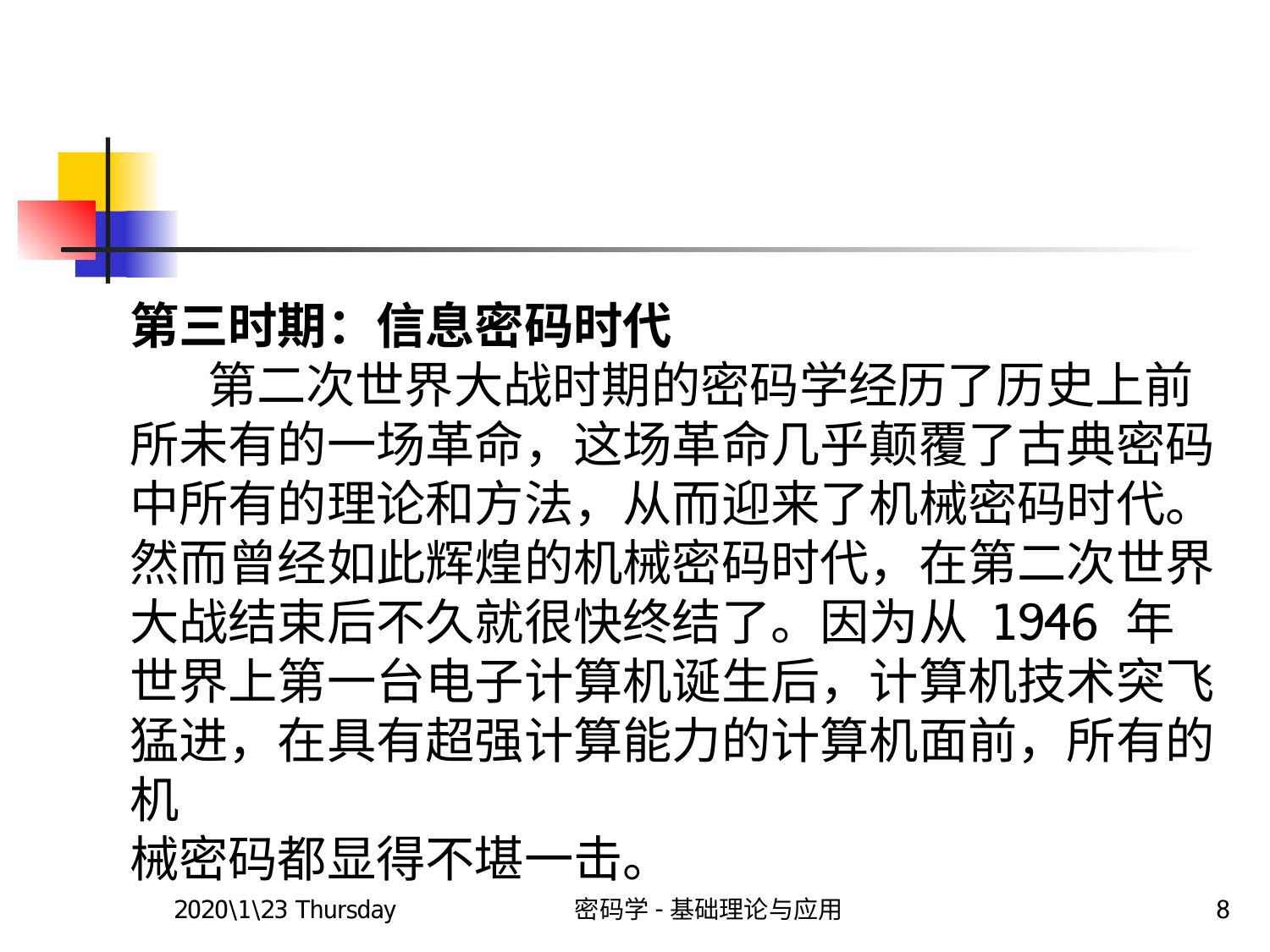

第三时期：信息密码时代
      第二次世界大战时期的密码学经历了历史上前所未有的一场革命，这场革命几乎颠覆了古典密码中所有的理论和方法，从而迎来了机械密码时代。然而曾经如此辉煌的机械密码时代，在第二次世界大战结束后不久就很快终结了。因为从 1946 年世界上第一台电子计算机诞生后，计算机技术突飞猛进，在具有超强计算能力的计算机面前，所有的机
械密码都显得不堪一击。
2020\1\23 Thursday
密码学-基础理论与应用
8